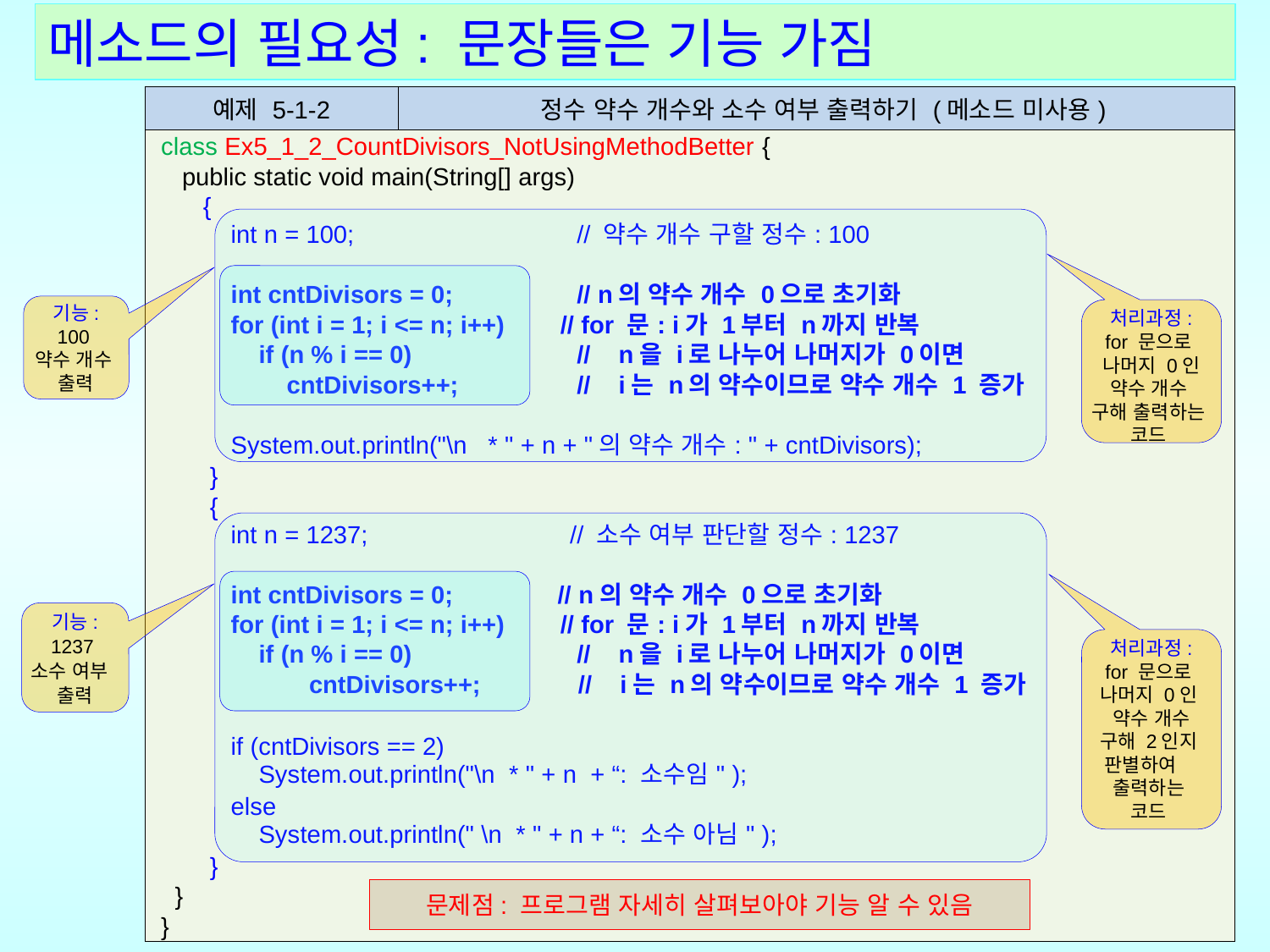

메소드의 필요성: 문장들은 기능 가짐
| 예제 5-1-2 | 정수 약수 개수와 소수 여부 출력하기 (메소드 미사용) |
| --- | --- |
| class Ex5\_1\_2\_CountDivisors\_NotUsingMethodBetter { public static void main(String[] args) { int n = 100; // 약수 개수 구할 정수: 100 int cntDivisors = 0; // n의 약수 개수 0으로 초기화 for (int i = 1; i <= n; i++) // for 문: i가 1부터 n까지 반복 if (n % i == 0) // n을 i로 나누어 나머지가 0이면 cntDivisors++; // i는 n의 약수이므로 약수 개수 1 증가 System.out.println("\n \* " + n + "의 약수 개수: " + cntDivisors); } { int n = 1237; // 소수 여부 판단할 정수: 1237 int cntDivisors = 0; // n의 약수 개수 0으로 초기화 for (int i = 1; i <= n; i++) // for 문: i가 1부터 n까지 반복 if (n % i == 0) // n을 i로 나누어 나머지가 0이면 cntDivisors++; // i는 n의 약수이므로 약수 개수 1 증가 if (cntDivisors == 2) System.out.println("\n \* " + n + “: 소수임" ); else System.out.println(" \n \* " + n + “: 소수 아님" ); } } } | class CountDivisors\_NotUsingMethod { public static void main(String args[]) { // \*\*\*\* printCountDivisors\_From1To100() 메소드로 대체될 부분의 시작 \*\*\* System.out.println("\n \*\* 1부터 100까지 정수 약수 개수 출력하기 \*\*\n "); for (int n = 1; n <= 100; n++) { // 외부 for 문: n이 1부터 100까지 반복 int cntDivisors = 0; // n의 약수 개수를 0으로 초기화 for (int i = 1; i <= n; i++) // 내부 for 문: i가 1부터 n까지 반복 if (n % i == 0) // n을 i로 나누어 나머지가 0이면 cntDivisors++; // i는 n의 약수이므로 약수 개수 1 증가 System.out.println(" o " + n + "의 약수 개수: " + cntDivisors); } // \*\*\*\* printCountDivisors\_From1To100() 메소드로 대체될 부분의 끝 \*\*\*\* } } |

기능:
100
약수 개수
출력
처리과정:
for 문으로
나머지 0인
약수 개수
구해 출력하는
코드

기능:
1237
소수 여부
출력
처리과정:
for 문으로
나머지 0인
약수 개수
구해 2인지
판별하여
출력하는
코드
문제점: 프로그램 자세히 살펴보아야 기능 알 수 있음